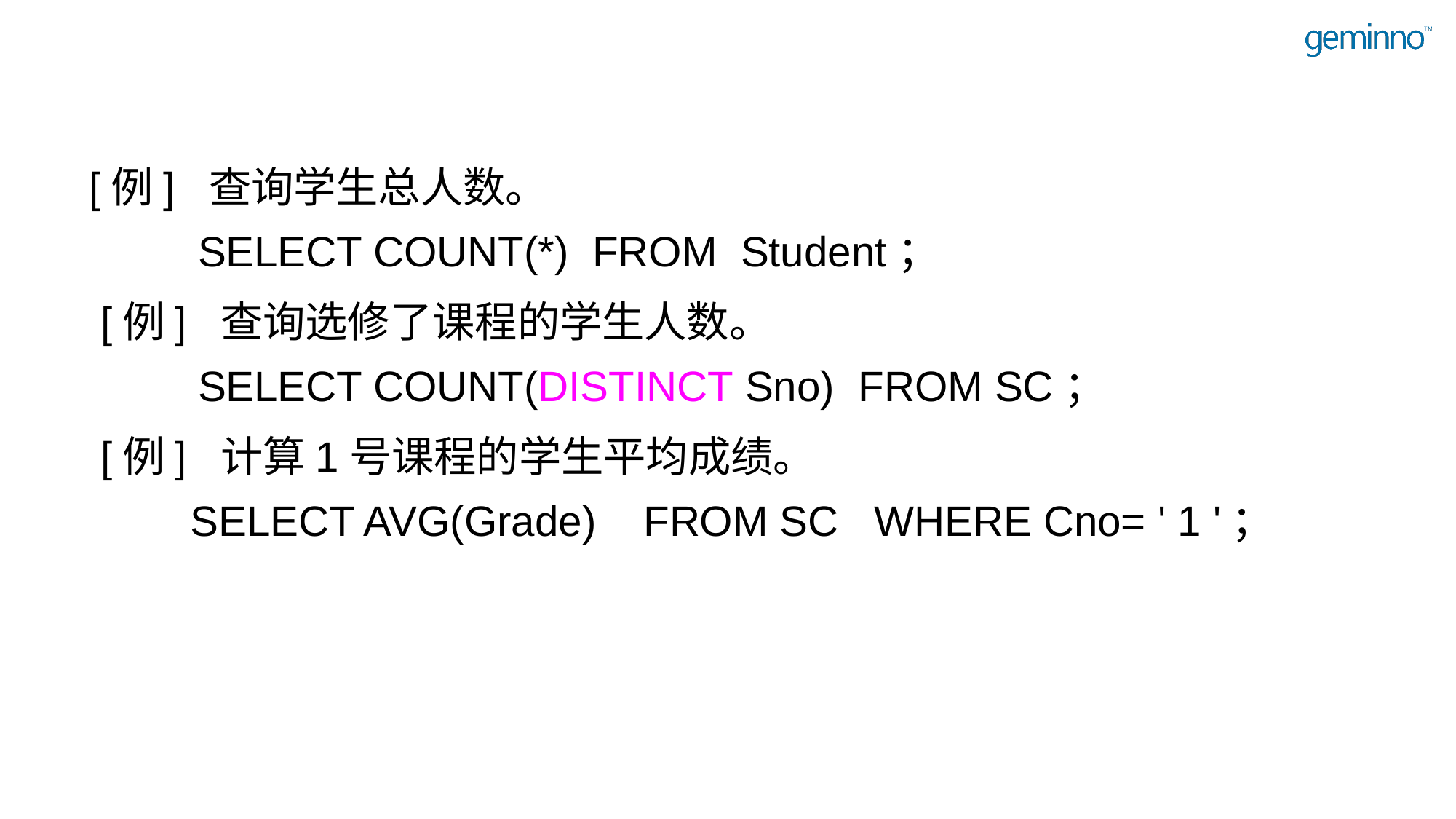

#
    [例]  查询学生总人数。
    SELECT COUNT(*)  FROM  Student；
     [例]  查询选修了课程的学生人数。
    SELECT COUNT(DISTINCT Sno)  FROM SC；
     [例]  计算1号课程的学生平均成绩。
        SELECT AVG(Grade)    FROM SC   WHERE Cno= ' 1 '；